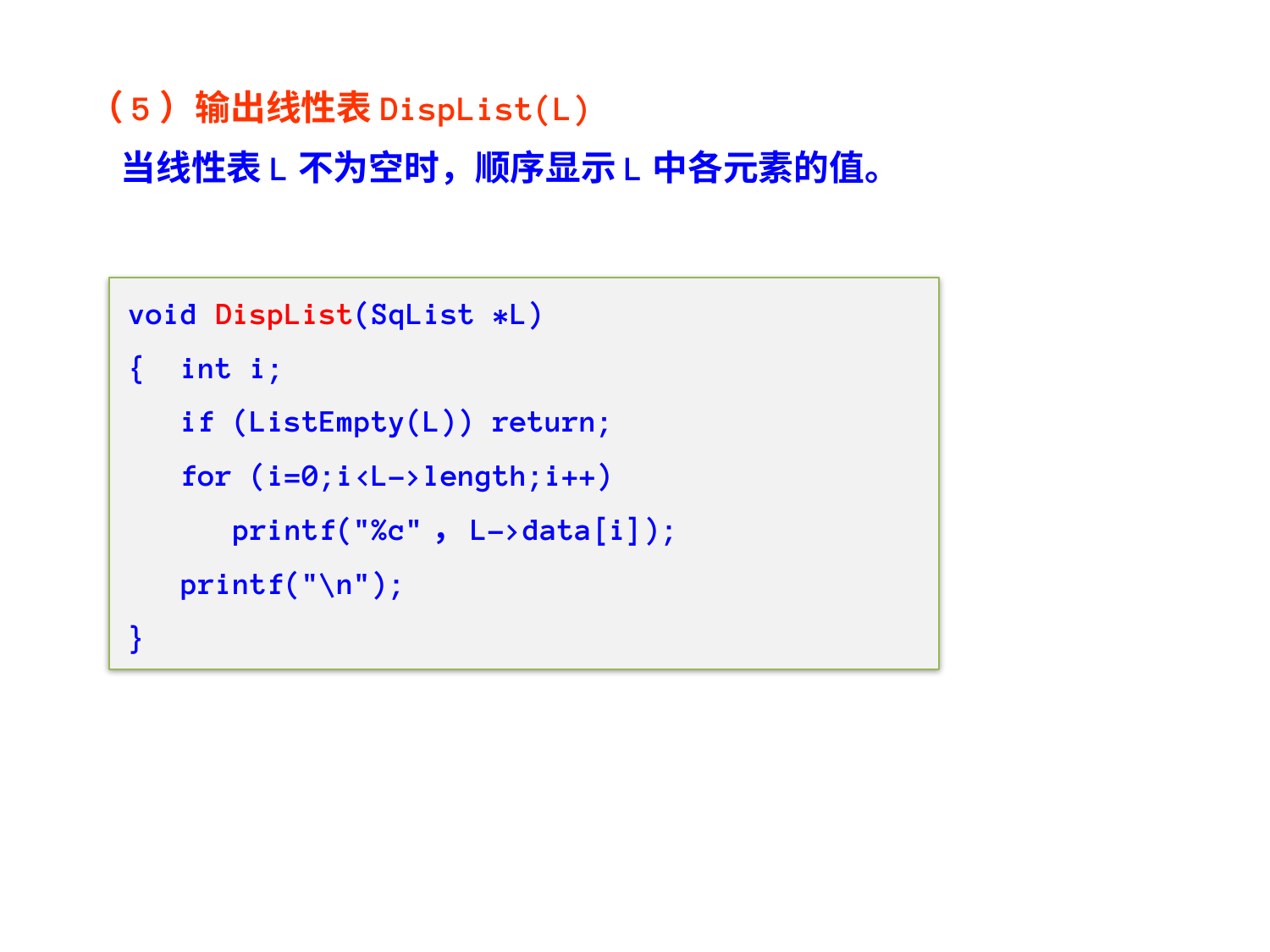

（5）输出线性表DispList(L)
     当线性表L不为空时，顺序显示L中各元素的值。
void DispList(SqList *L)
{  int i;
   if (ListEmpty(L)) return;
   for (i=0;i<L->length;i++)
      printf("%c"，L->data[i]);
   printf("\n");
}